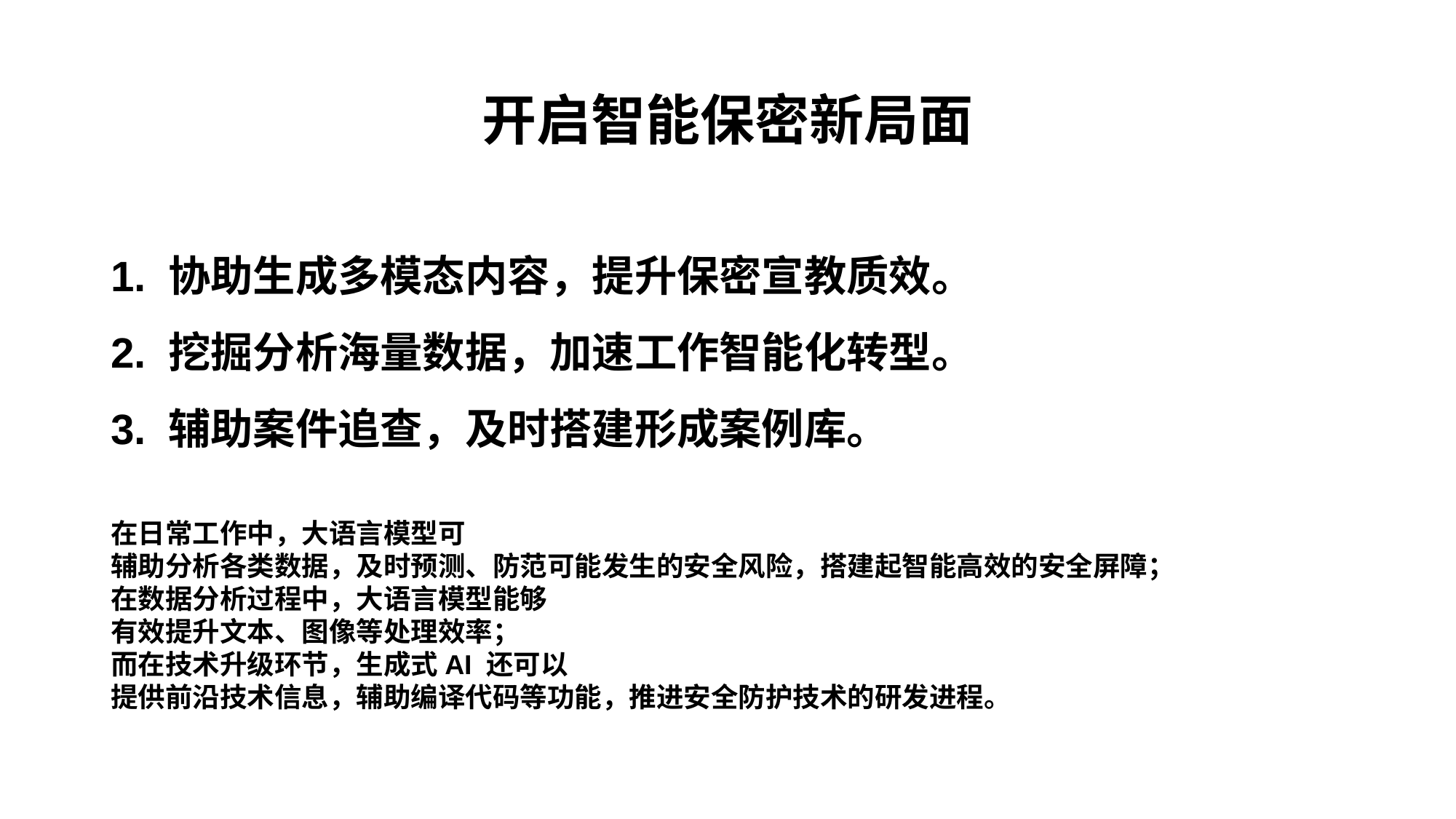

# 开启智能保密新局面
1. 协助生成多模态内容，提升保密宣教质效。
2. 挖掘分析海量数据，加速工作智能化转型。
3. 辅助案件追查，及时搭建形成案例库。
在日常工作中，大语言模型可
辅助分析各类数据，及时预测、防范可能发生的安全风险，搭建起智能高效的安全屏障；
在数据分析过程中，大语言模型能够
有效提升文本、图像等处理效率；
而在技术升级环节，生成式AI 还可以
提供前沿技术信息，辅助编译代码等功能，推进安全防护技术的研发进程。